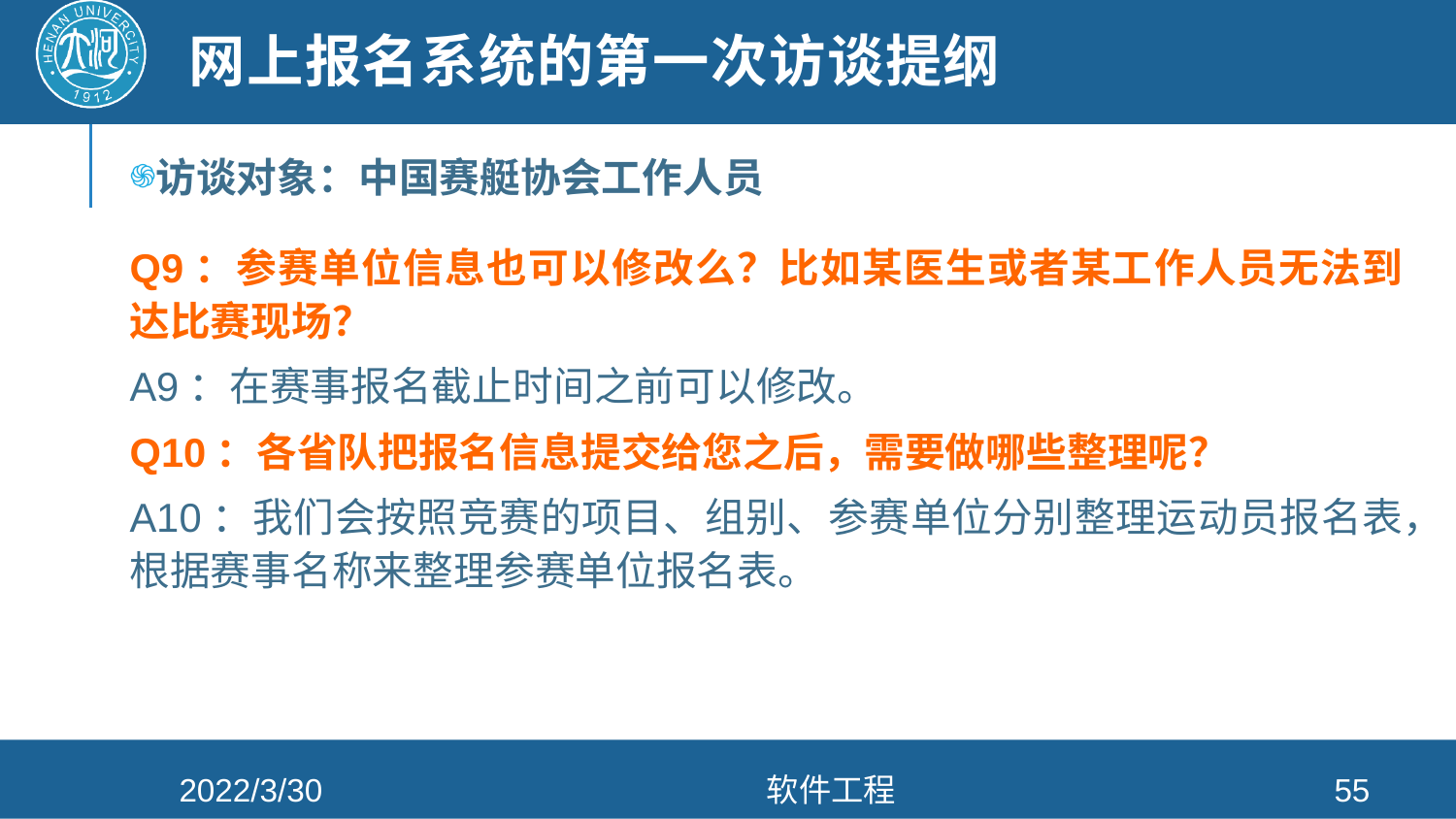

# 网上报名系统的第一次访谈提纲
访谈对象：中国赛艇协会工作人员
Q9：参赛单位信息也可以修改么？比如某医生或者某工作人员无法到达比赛现场？
A9：在赛事报名截止时间之前可以修改。
Q10：各省队把报名信息提交给您之后，需要做哪些整理呢？
A10：我们会按照竞赛的项目、组别、参赛单位分别整理运动员报名表，根据赛事名称来整理参赛单位报名表。
2022/3/30
软件工程
55